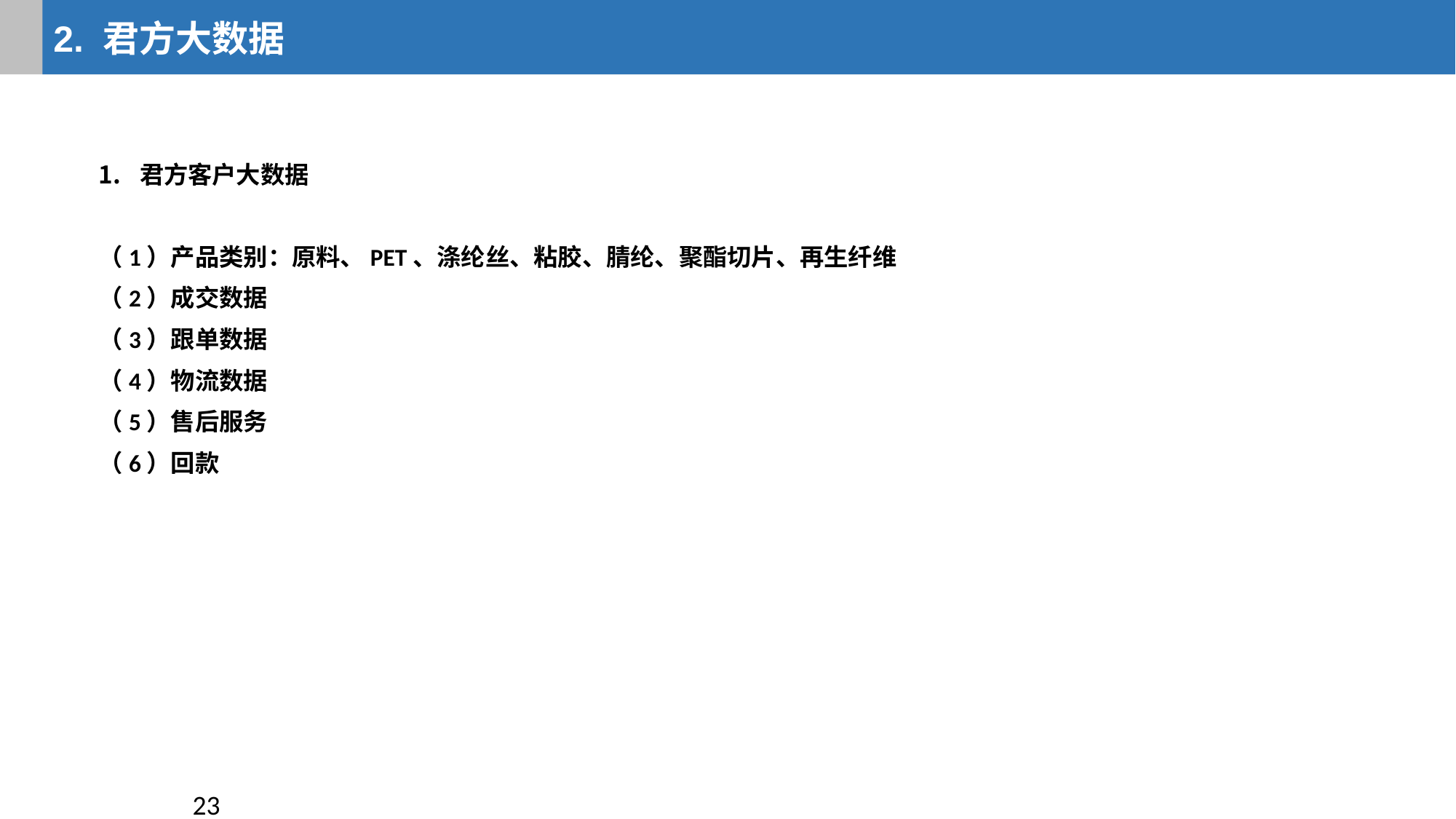

2. 君方大数据
君方客户大数据

（1）产品类别：原料、PET、涤纶丝、粘胶、腈纶、聚酯切片、再生纤维
（2）成交数据
（3）跟单数据
（4）物流数据
（5）售后服务
（6）回款

23